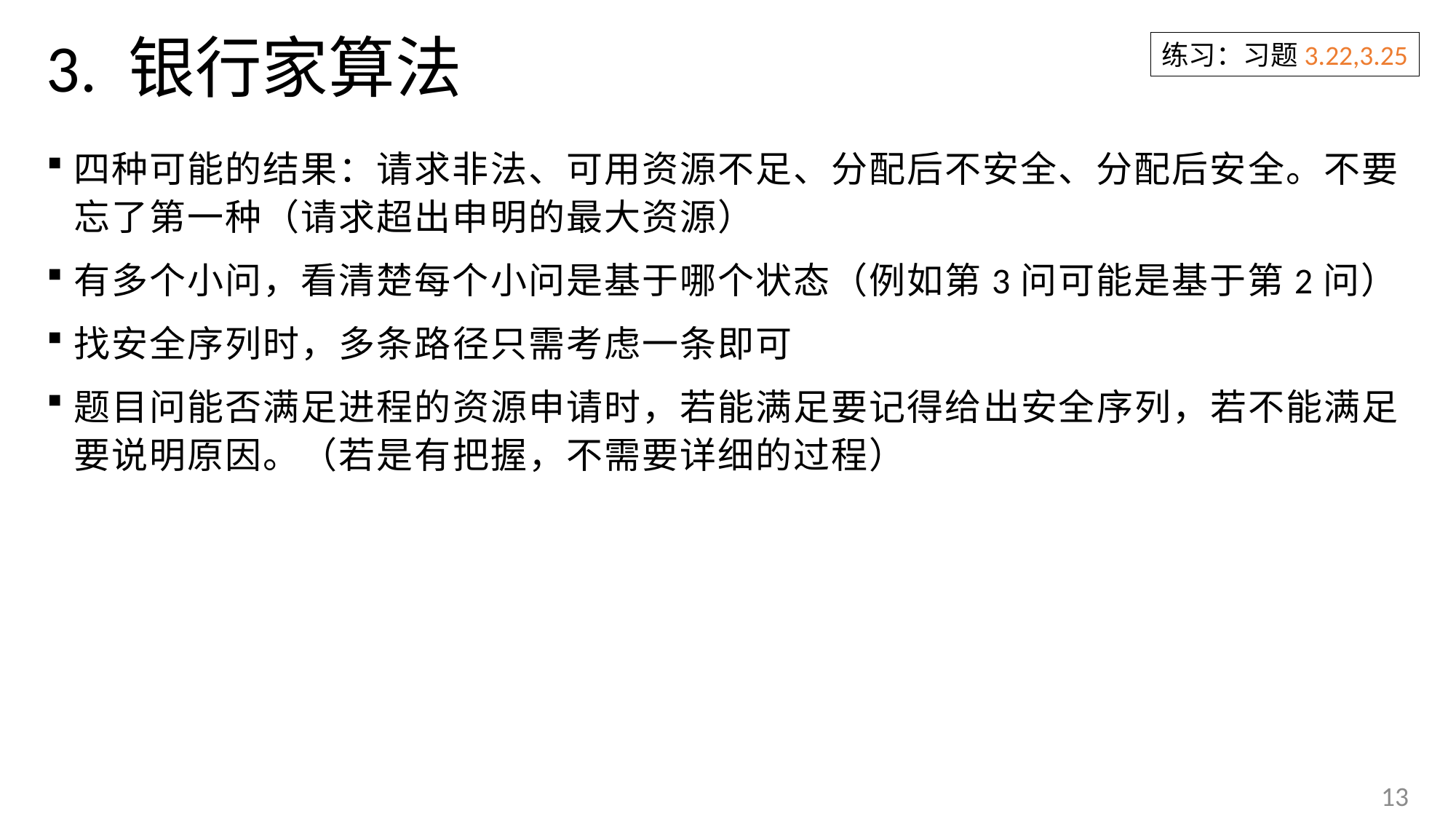

# 3. 银行家算法
练习：习题3.22,3.25
四种可能的结果：请求非法、可用资源不足、分配后不安全、分配后安全。不要忘了第一种（请求超出申明的最大资源）
有多个小问，看清楚每个小问是基于哪个状态（例如第3问可能是基于第2问）
找安全序列时，多条路径只需考虑一条即可
题目问能否满足进程的资源申请时，若能满足要记得给出安全序列，若不能满足要说明原因。（若是有把握，不需要详细的过程）

13